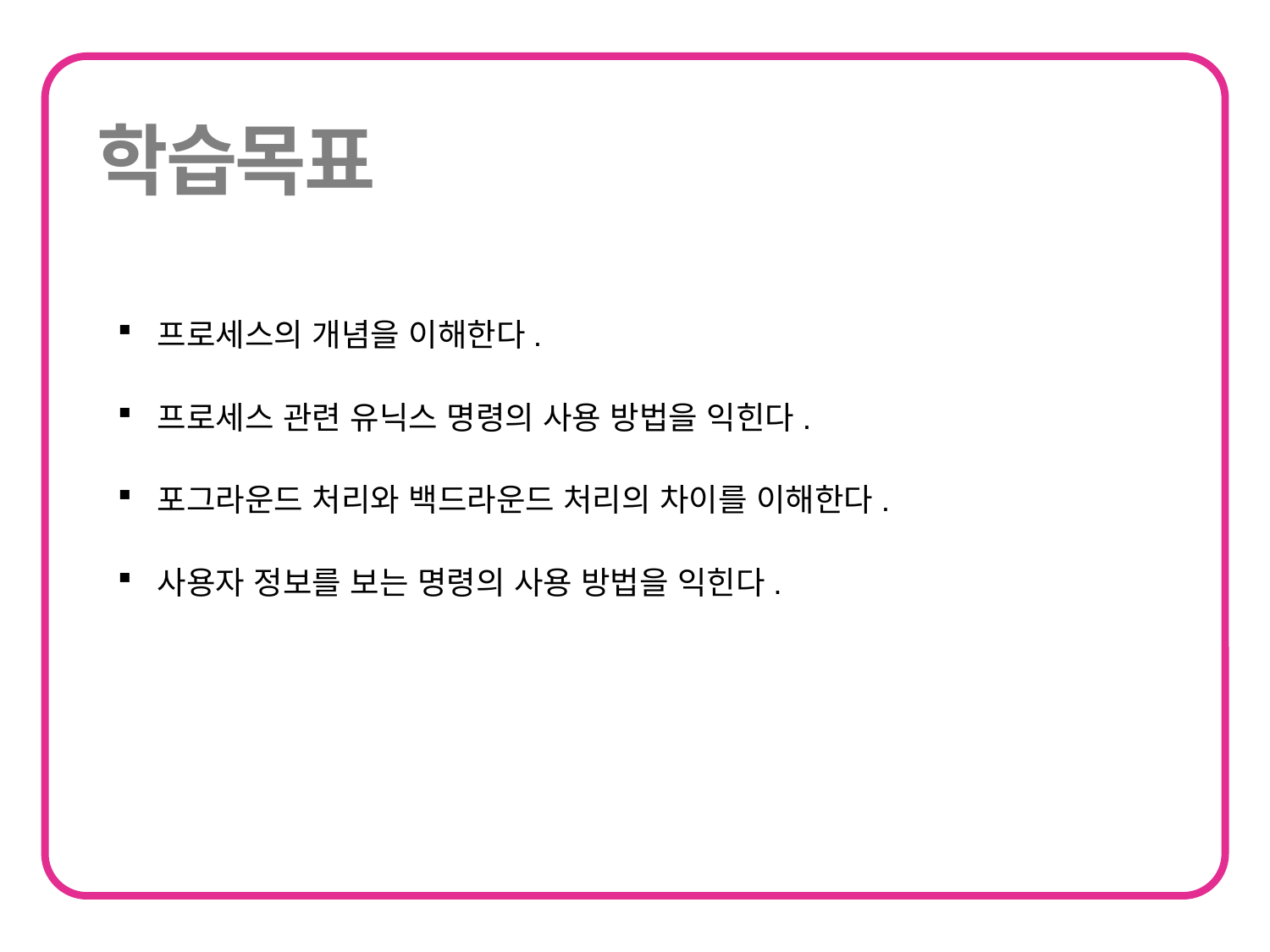

프로세스의 개념을 이해한다.
프로세스 관련 유닉스 명령의 사용 방법을 익힌다.
포그라운드 처리와 백드라운드 처리의 차이를 이해한다.
사용자 정보를 보는 명령의 사용 방법을 익힌다.